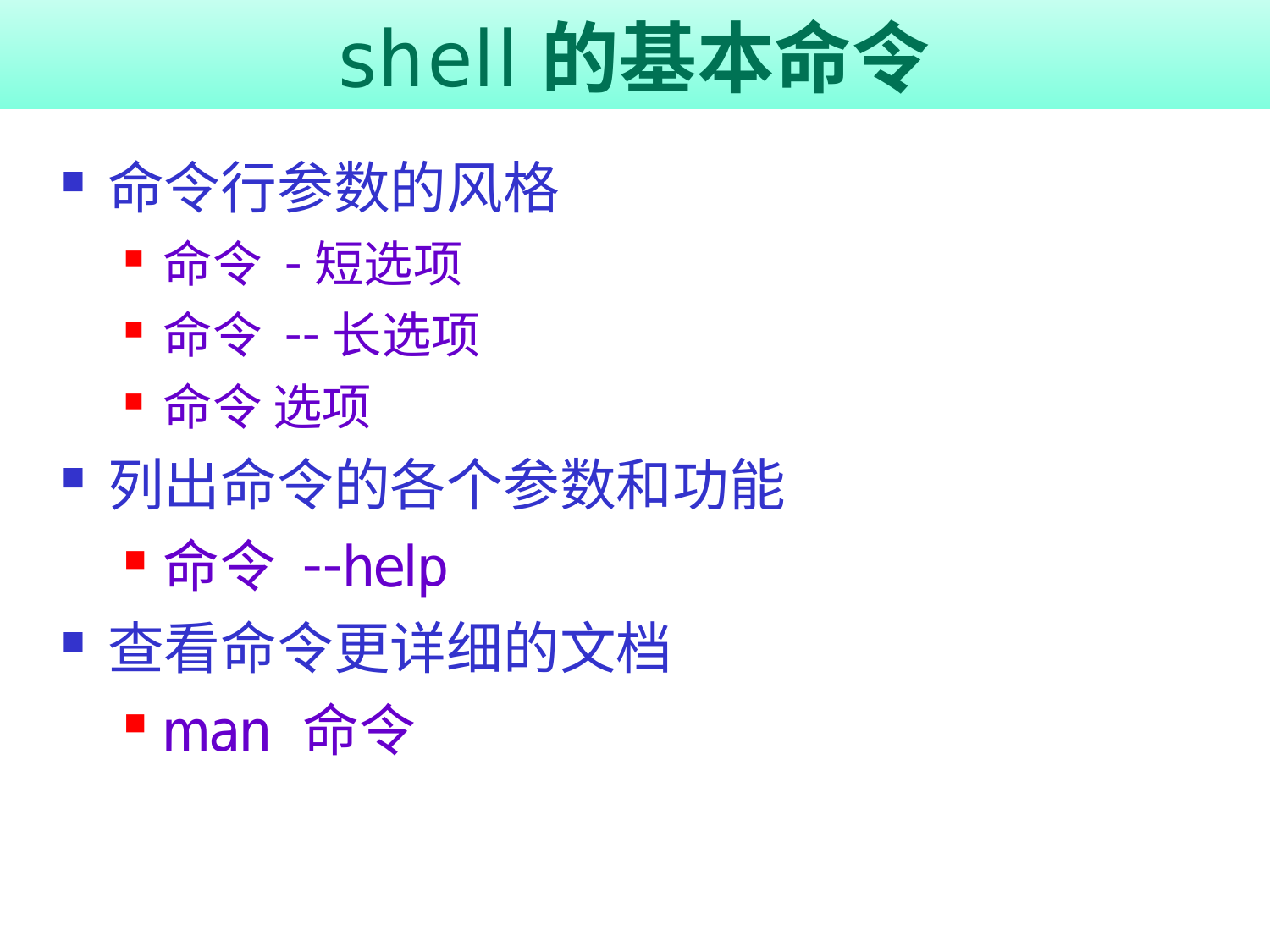

# shell的基本命令
命令行参数的风格
命令 -短选项
命令 --长选项
命令 选项
列出命令的各个参数和功能
命令 --help
查看命令更详细的文档
man 命令